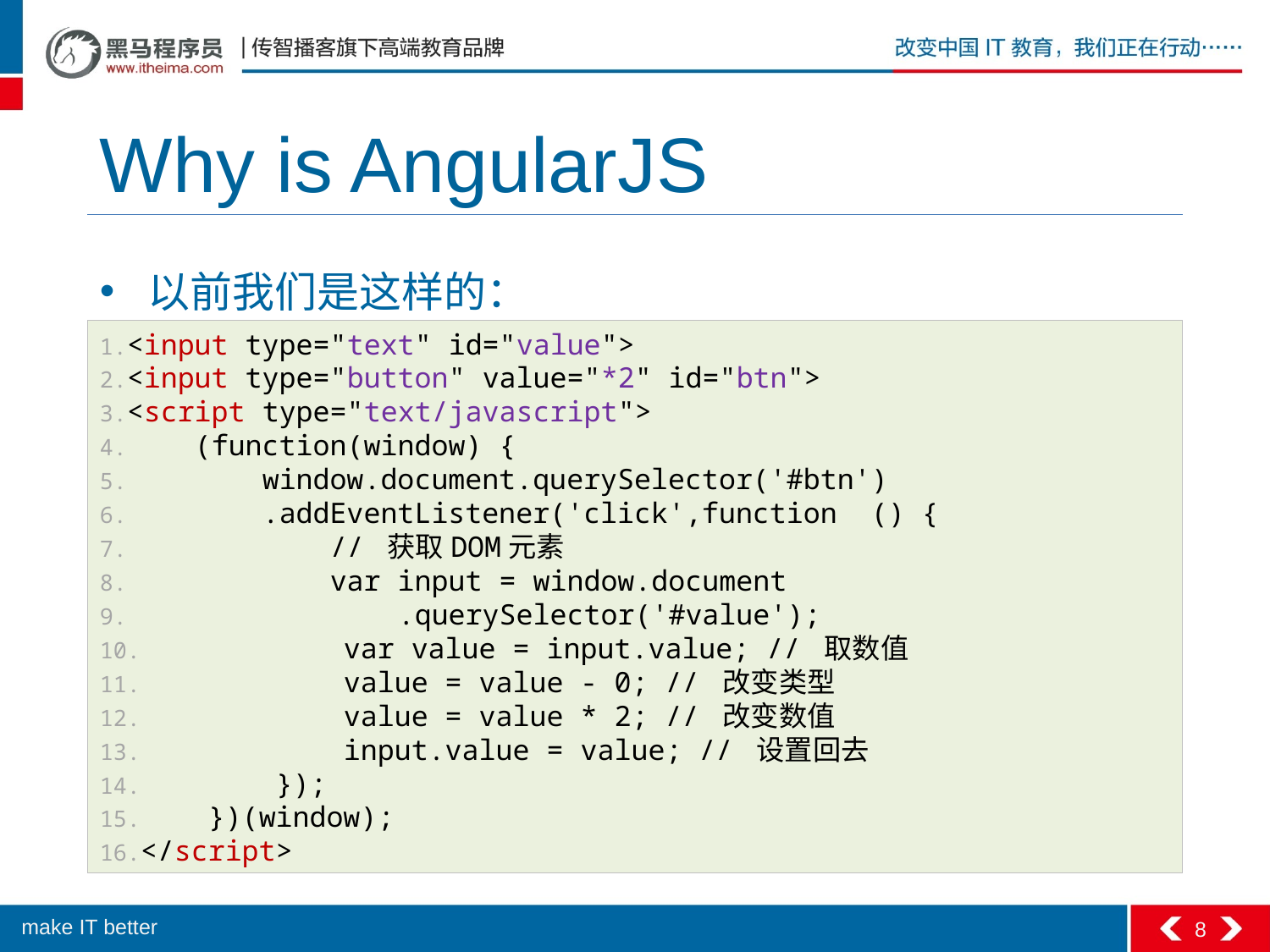

# Why is AngularJS
以前我们是这样的：

<input type="text" id="value">
<input type="button" value="*2" id="btn">
<script type="text/javascript">
    (function(window) {
        window.document.querySelector('#btn')
        .addEventListener('click',function  () {
            // 获取DOM元素
            var input = window.document
                .querySelector('#value');
            var value = input.value; // 取数值
            value = value - 0; // 改变类型
            value = value * 2; // 改变数值
            input.value = value; // 设置回去
        });
    })(window);
</script>
8

make IT better